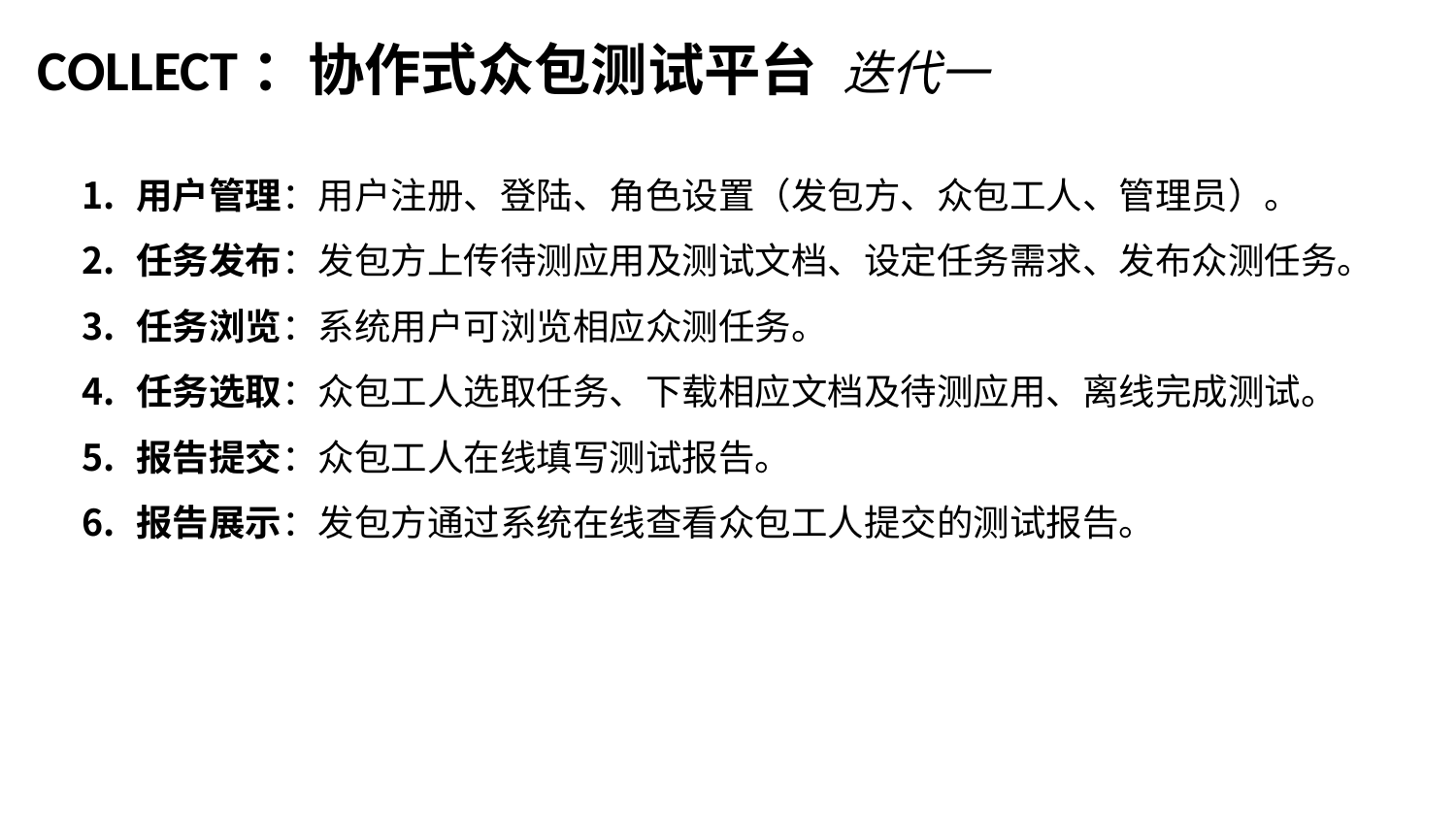

COLLECT：协作式众包测试平台  迭代一
用户管理：用户注册、登陆、角色设置（发包方、众包工人、管理员）。
任务发布：发包方上传待测应用及测试文档、设定任务需求、发布众测任务。
任务浏览：系统用户可浏览相应众测任务。
任务选取：众包工人选取任务、下载相应文档及待测应用、离线完成测试。
报告提交：众包工人在线填写测试报告。
报告展示：发包方通过系统在线查看众包工人提交的测试报告。